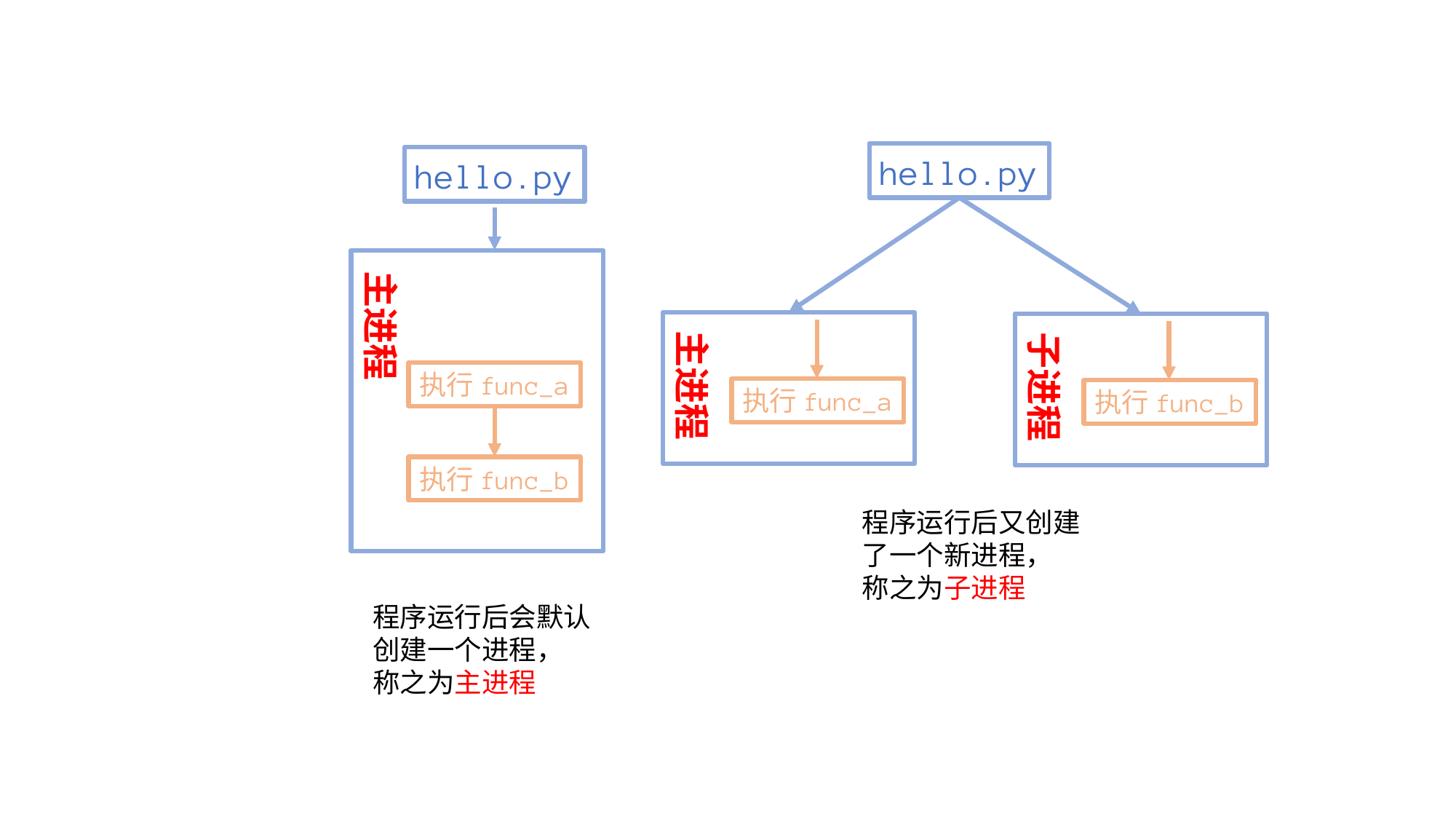

hello.py
hello.py

主进程

主进程
子进程
执行func_a
执行func_a
执行func_b
执行func_b
程序运行后又创建了一个新进程，
称之为子进程
程序运行后会默认创建一个进程，
称之为主进程